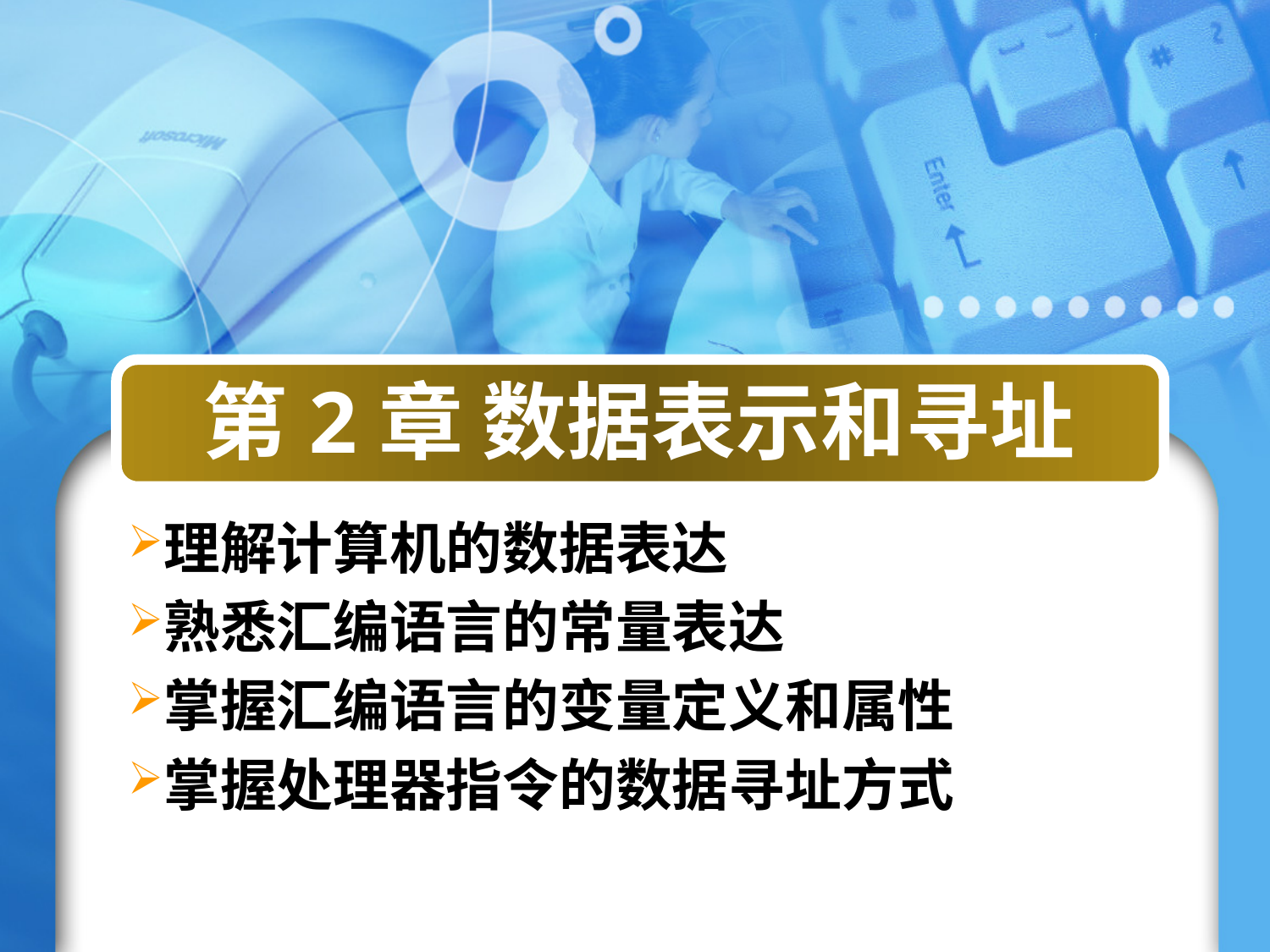

第2章 数据表示和寻址
理解计算机的数据表达
熟悉汇编语言的常量表达
掌握汇编语言的变量定义和属性
掌握处理器指令的数据寻址方式